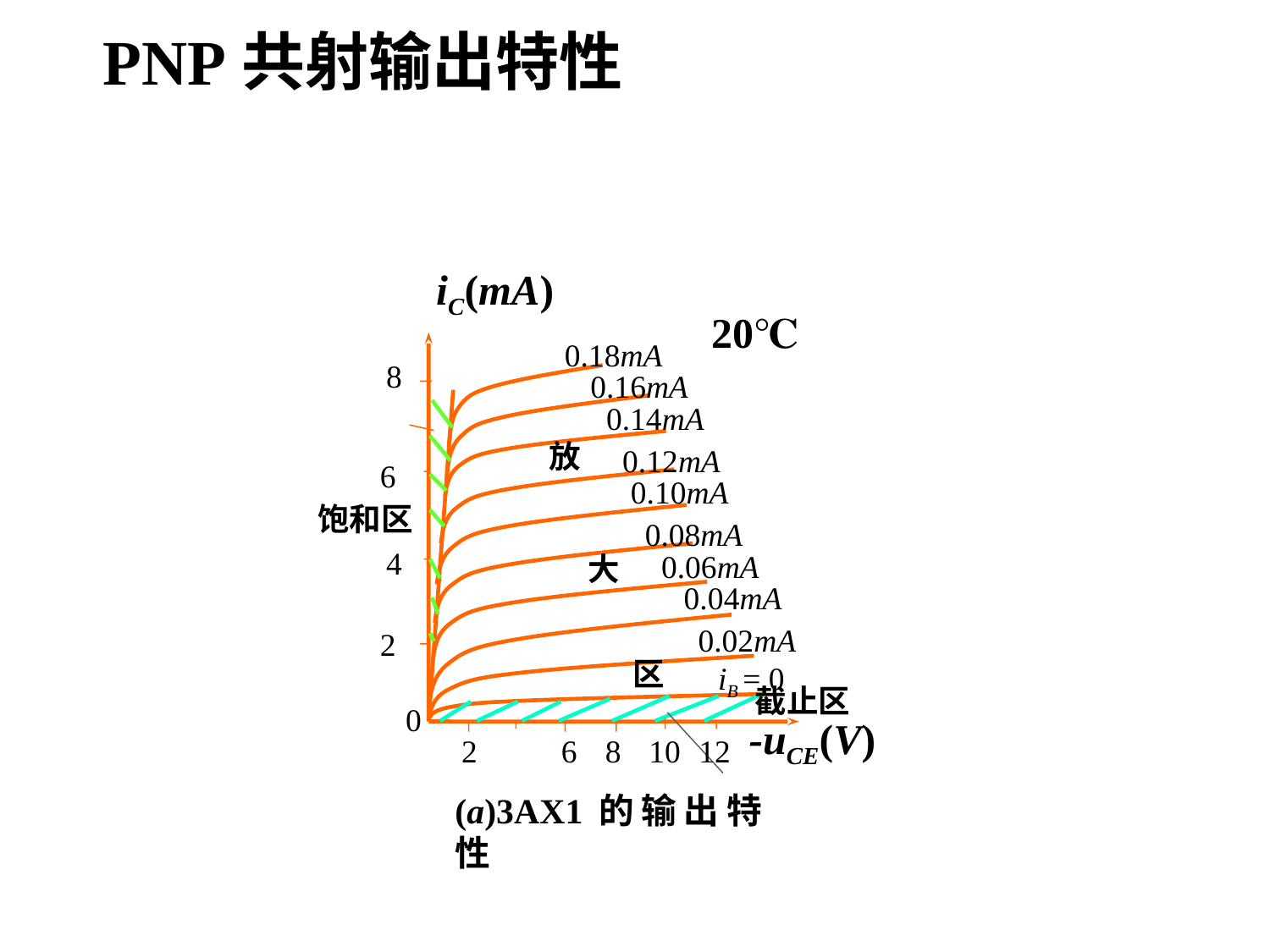

PNP共射输出特性
iC(mA)
20℃
0.18mA

8
0.16mA

0.14mA

放
0.12mA

6
0.10mA

饱和区
0.08mA

4
0.06mA
大

0.04mA

0.02mA
2

区
iB = 0
截止区
0

-uCE(V)

2
6
8
10
12
(a)3AX1的输出特性